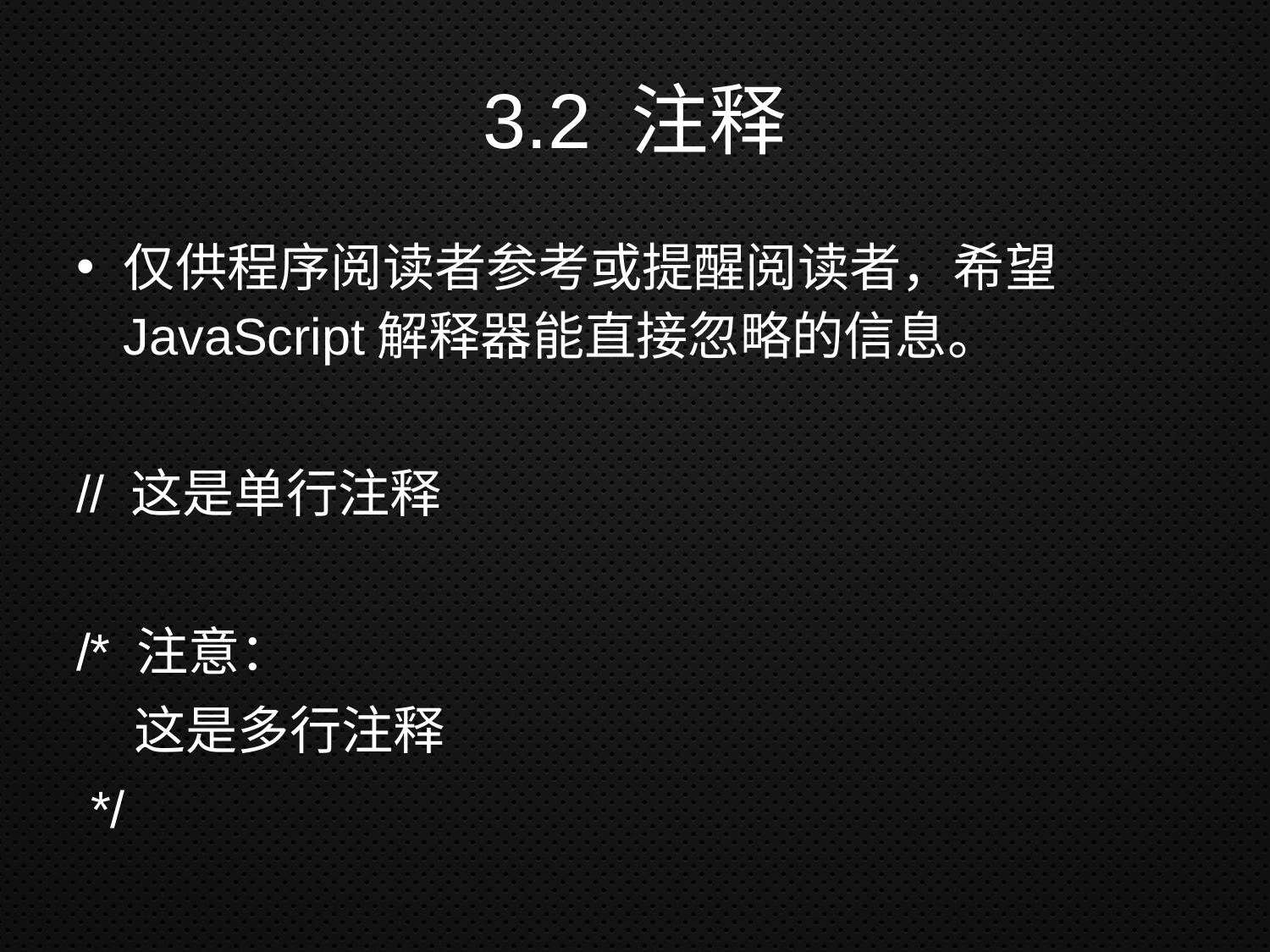

# 3.2 注释
仅供程序阅读者参考或提醒阅读者，希望JavaScript解释器能直接忽略的信息。

// 这是单行注释

/* 注意：
    这是多行注释
 */